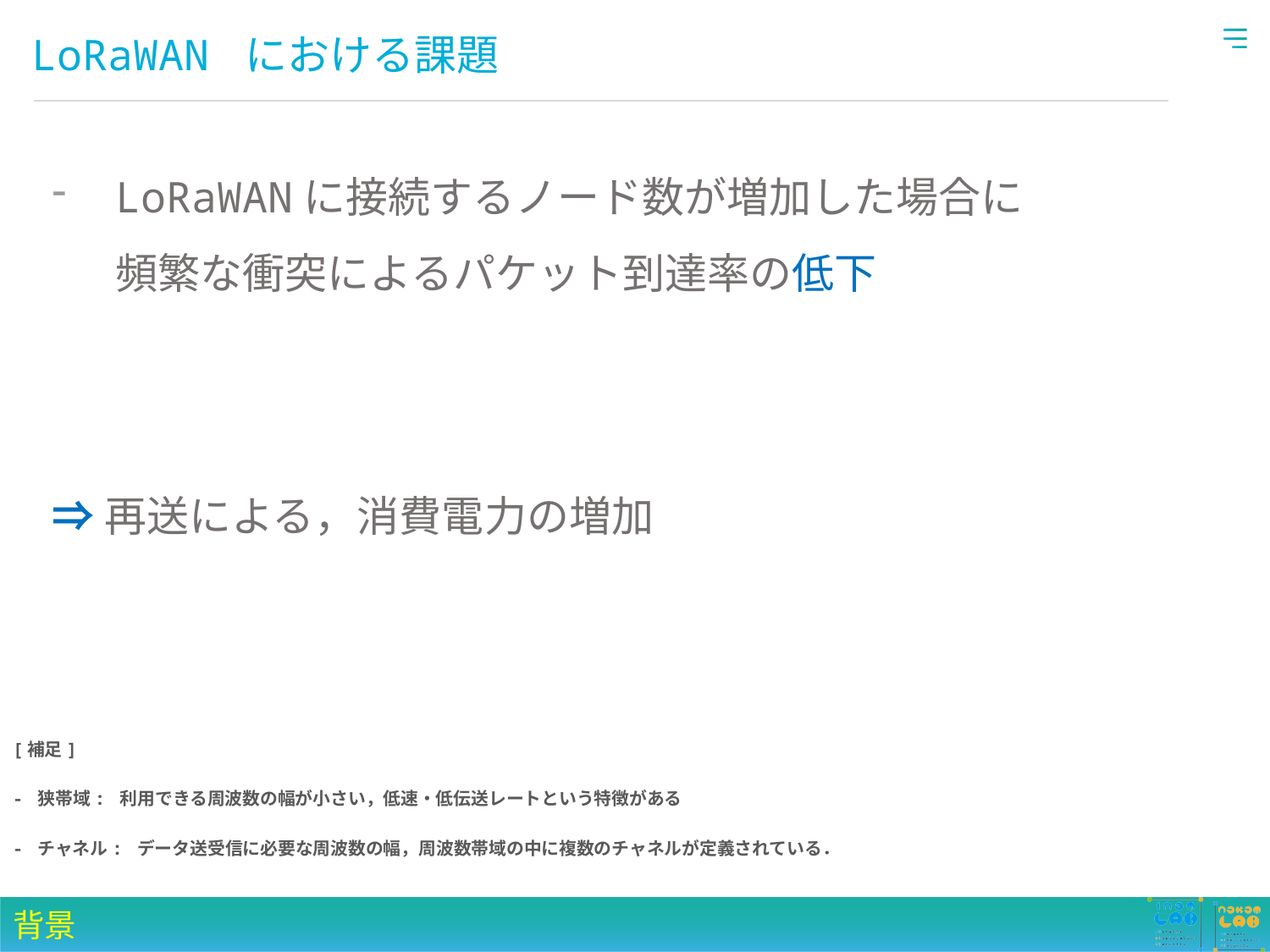

# LoRaWAN における課題
LoRaWANに接続するノード数が増加した場合に
頻繁な衝突によるパケット到達率の低下
⇒再送による，消費電力の増加
[補足]
- 狭帯域: 利用できる周波数の幅が小さい，低速・低伝送レートという特徴がある
- チャネル: データ送受信に必要な周波数の幅，周波数帯域の中に複数のチャネルが定義されている．
背景